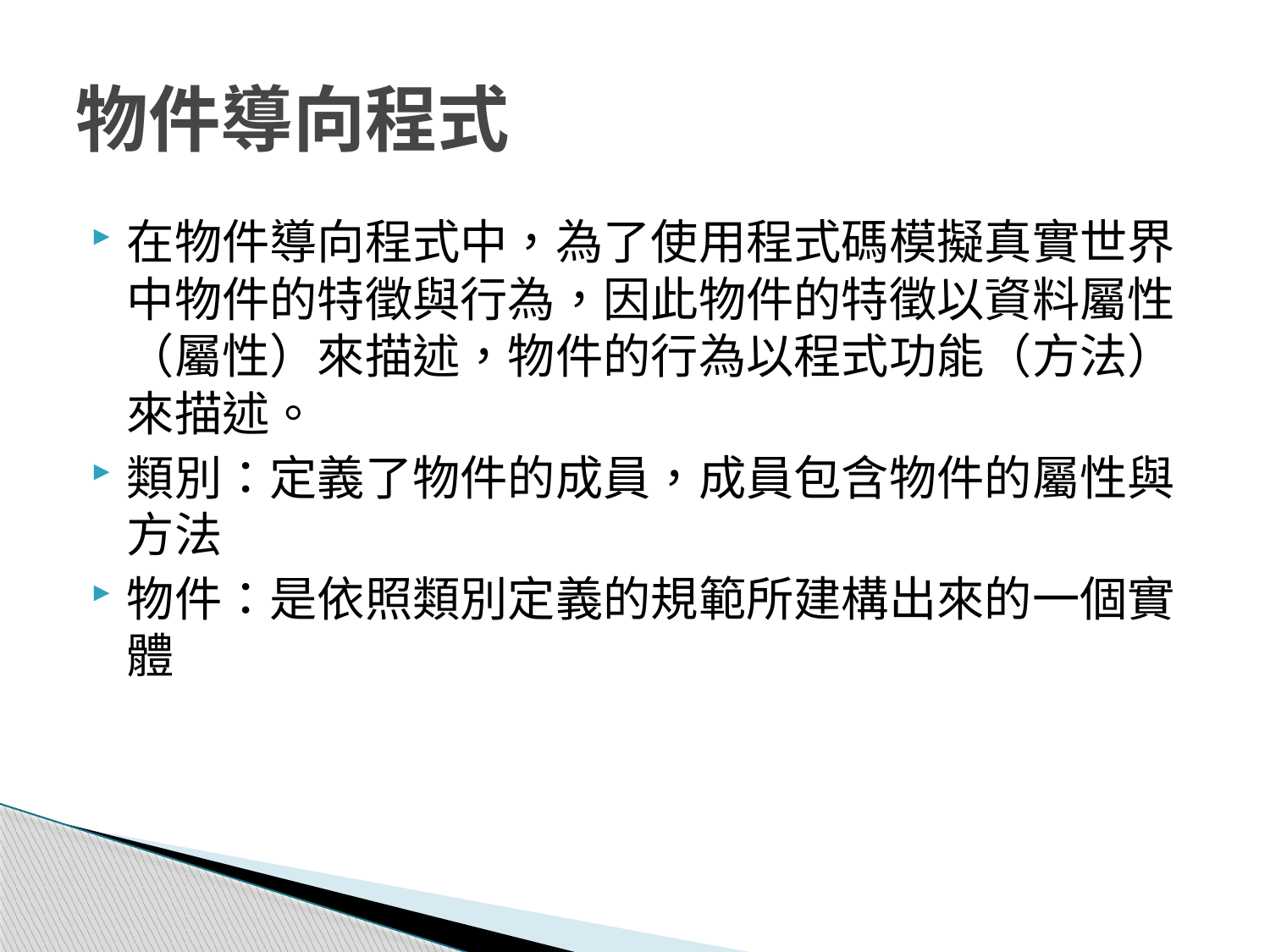

# 物件導向程式
在物件導向程式中，為了使用程式碼模擬真實世界中物件的特徵與行為，因此物件的特徵以資料屬性（屬性）來描述，物件的行為以程式功能（方法）來描述。
類別：定義了物件的成員，成員包含物件的屬性與方法
物件：是依照類別定義的規範所建構出來的一個實體